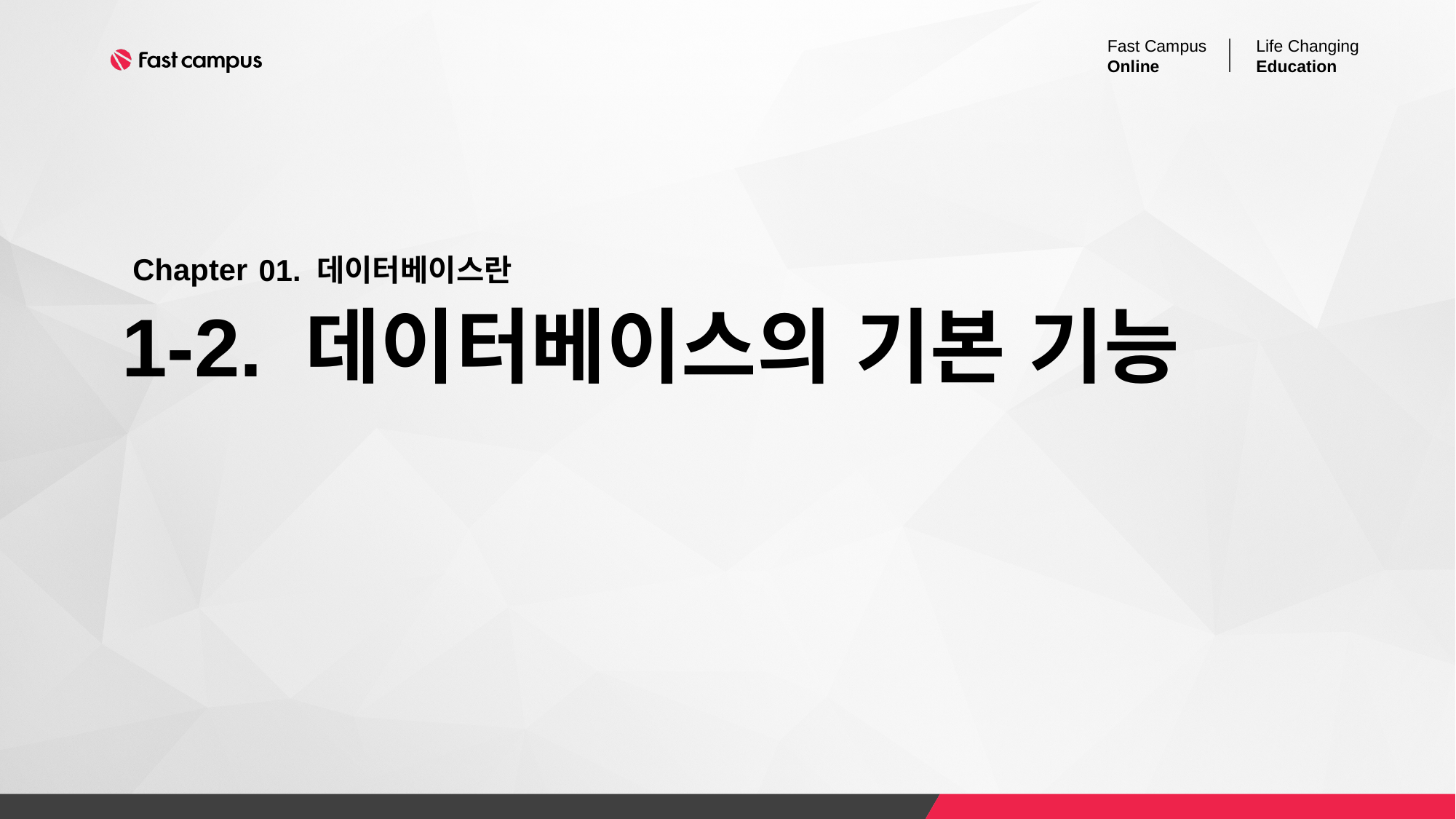

01. 데이터베이스란
# 1-2. 데이터베이스의 기본 기능